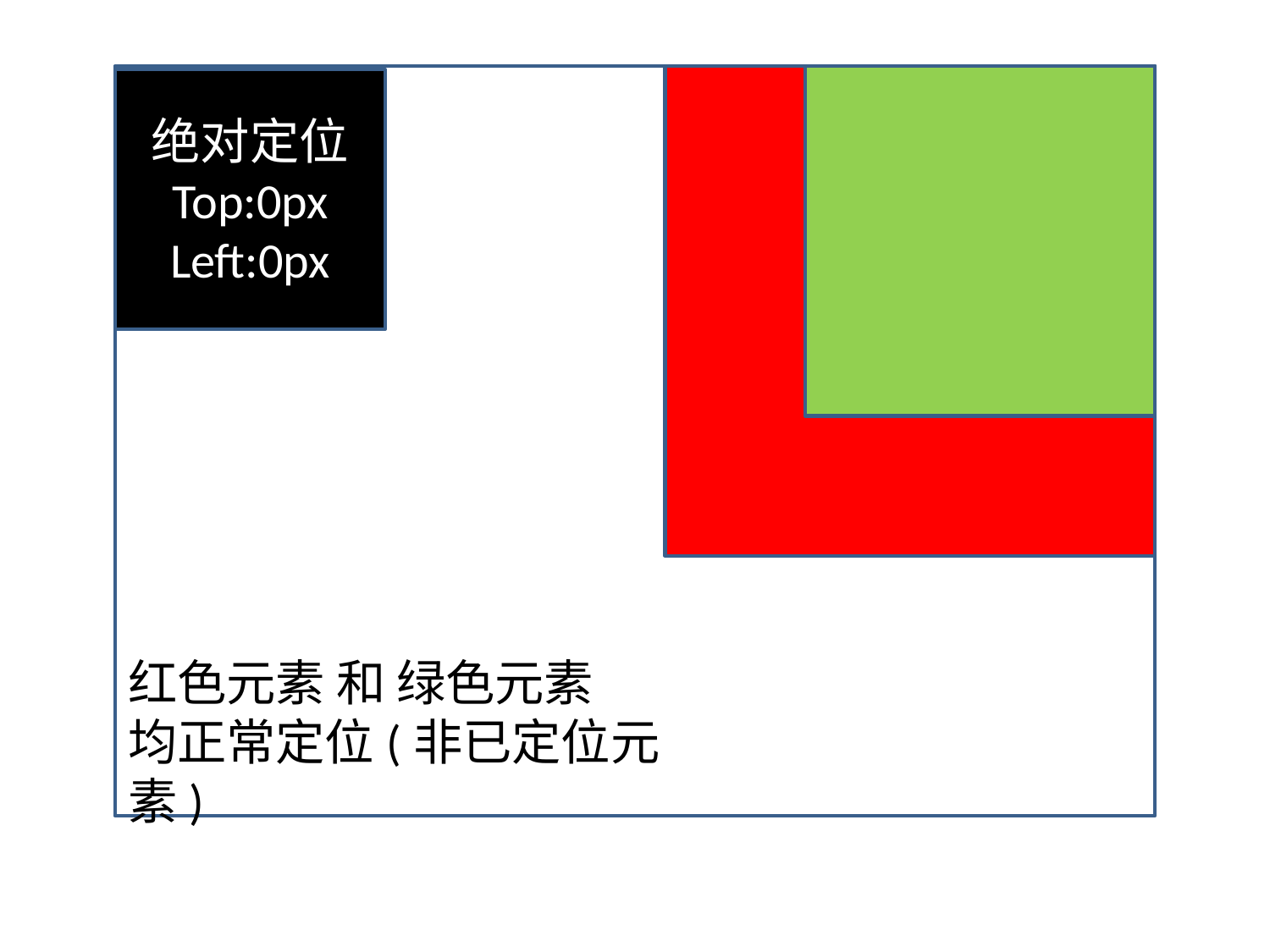

绝对定位
Top:0px
Left:0px
红色元素 和 绿色元素
均正常定位(非已定位元素)